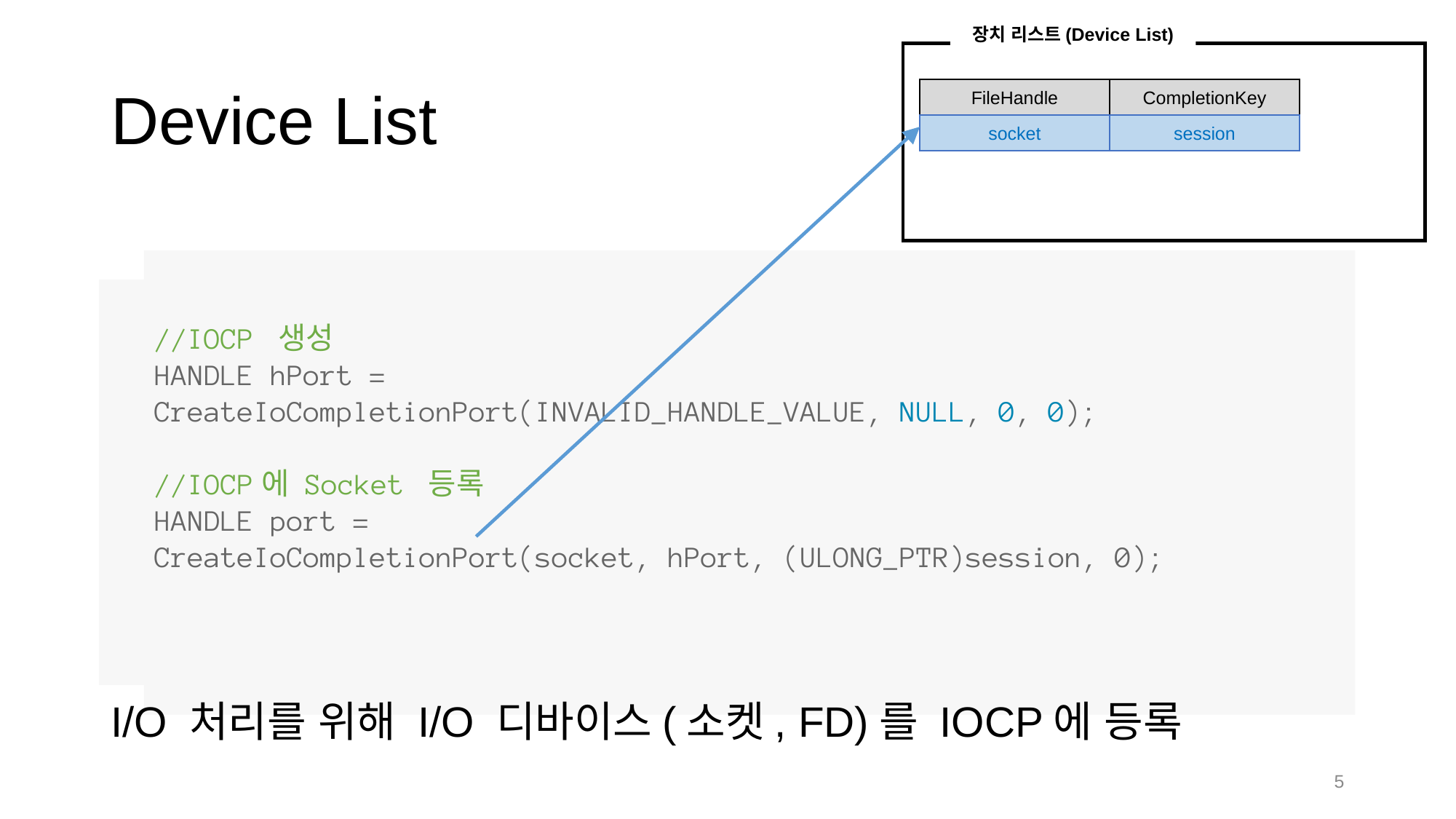

장치 리스트(Device List)

CompletionKey
FileHandle
# Device List
session
socket

//IOCP 생성
HANDLE hPort =
CreateIoCompletionPort(INVALID_HANDLE_VALUE, NULL, 0, 0);

//IOCP에 Socket 등록
HANDLE port =
CreateIoCompletionPort(socket, hPort, (ULONG_PTR)session, 0);

I/O 처리를 위해 I/O 디바이스(소켓, FD)를 IOCP에 등록
5